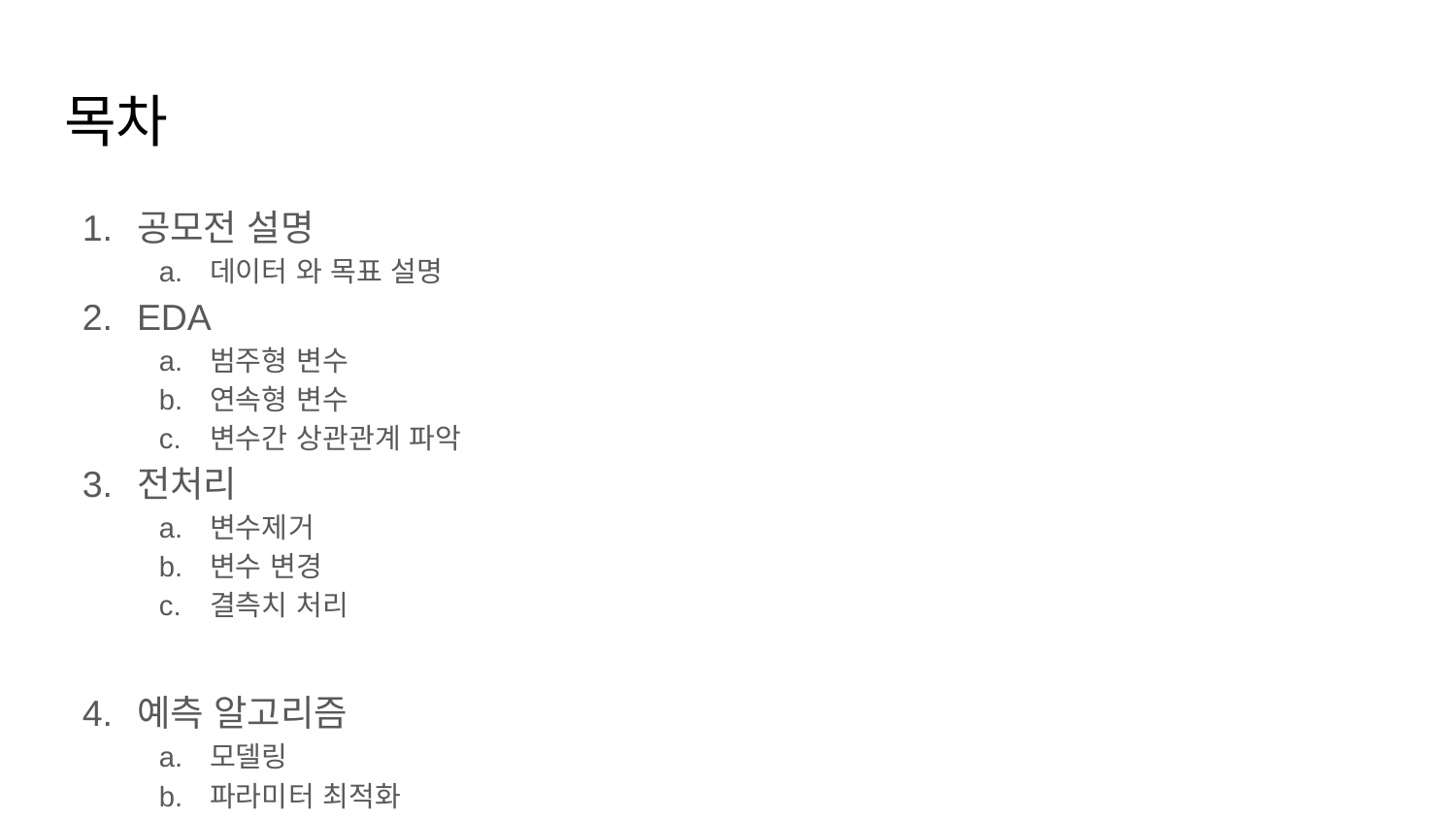

# 목차

공모전 설명
데이터 와 목표 설명
EDA
범주형 변수
연속형 변수
변수간 상관관계 파악
전처리
변수제거
변수 변경
결측치 처리

예측 알고리즘
모델링
파라미터 최적화